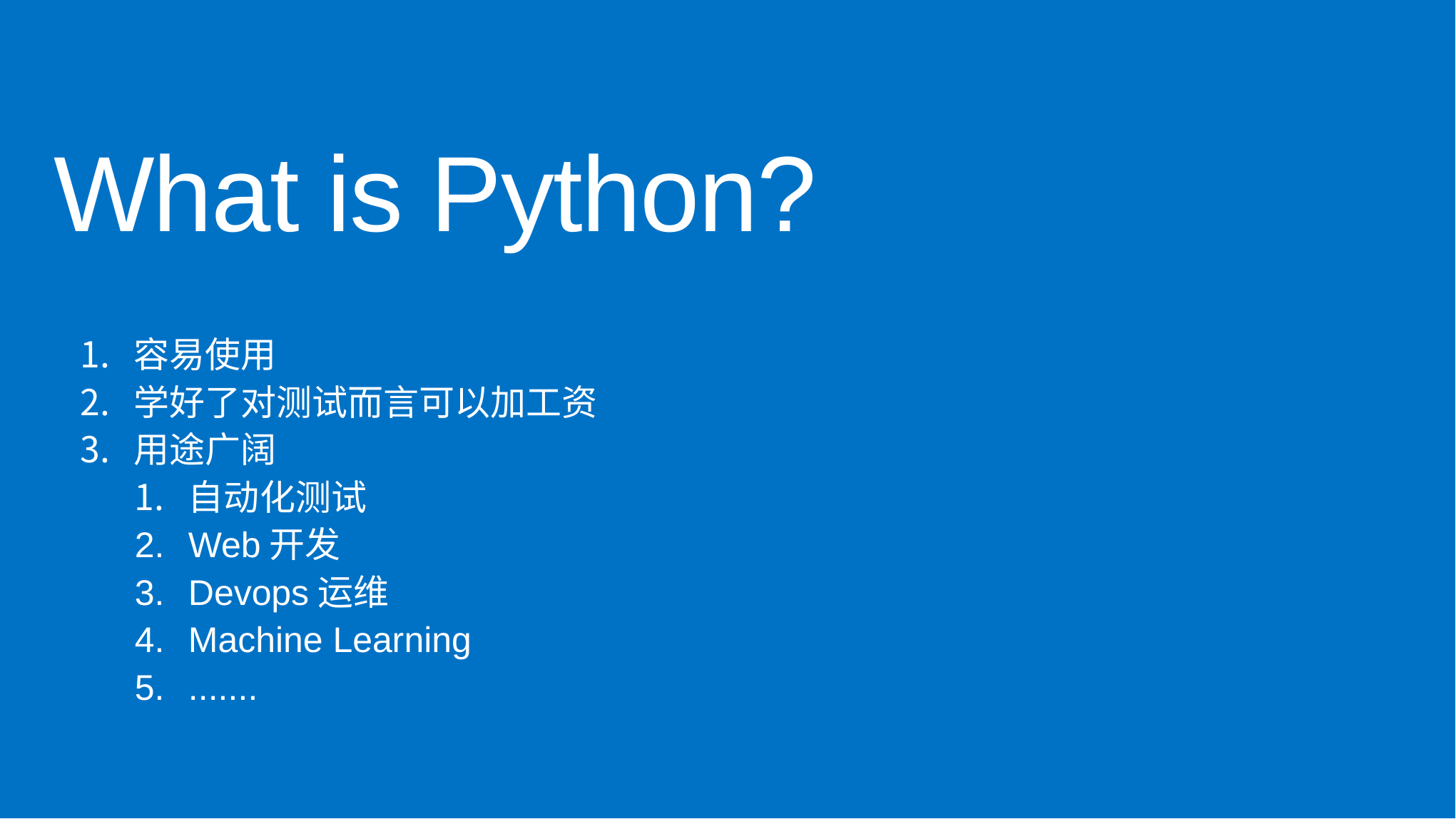

# What is Python?
容易使用
学好了对测试而言可以加工资
用途广阔
自动化测试
Web开发
Devops运维
Machine Learning
.......